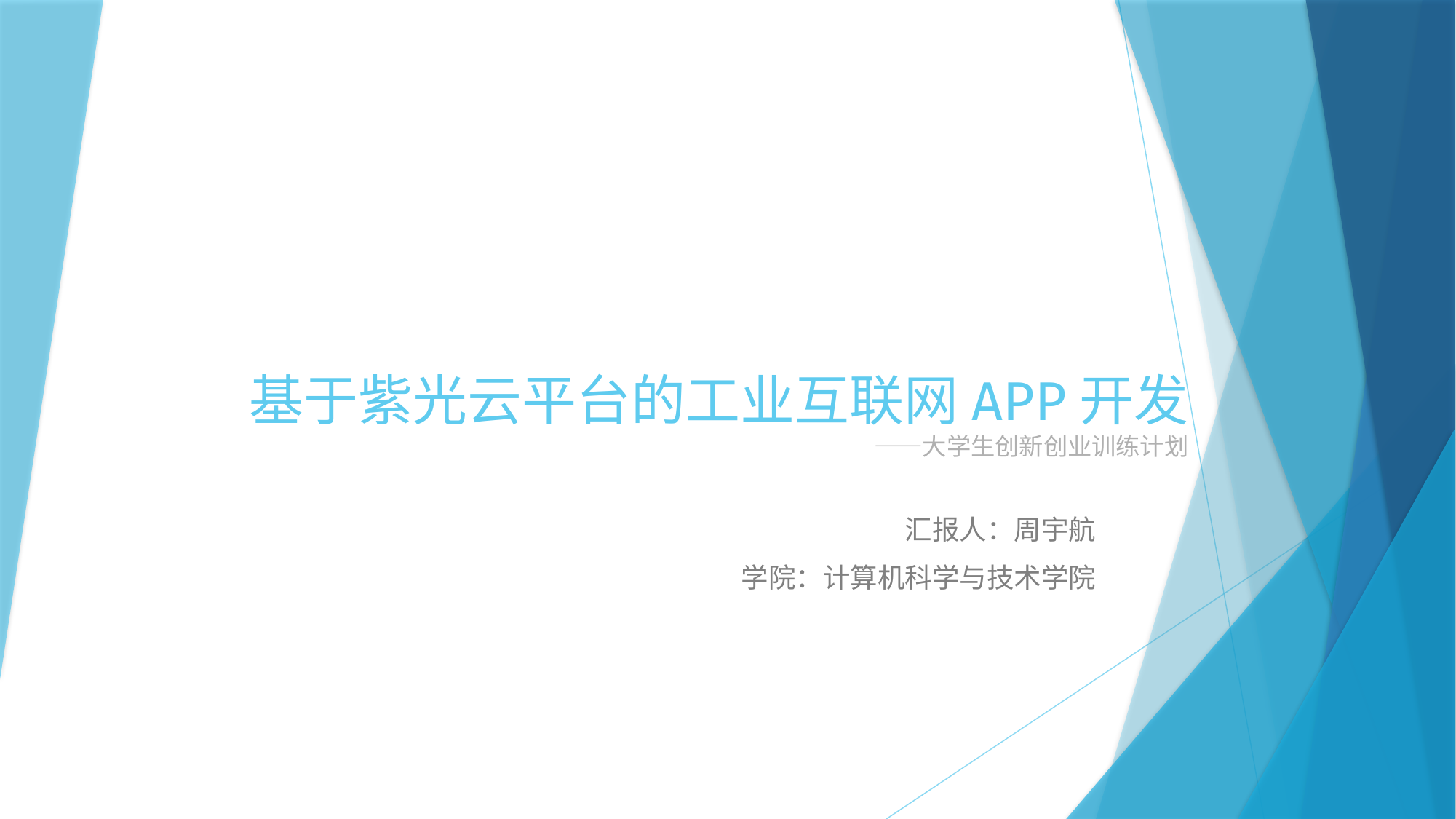

# 基于紫光云平台的工业互联网APP开发 ——大学生创新创业训练计划
汇报人：周宇航
学院：计算机科学与技术学院